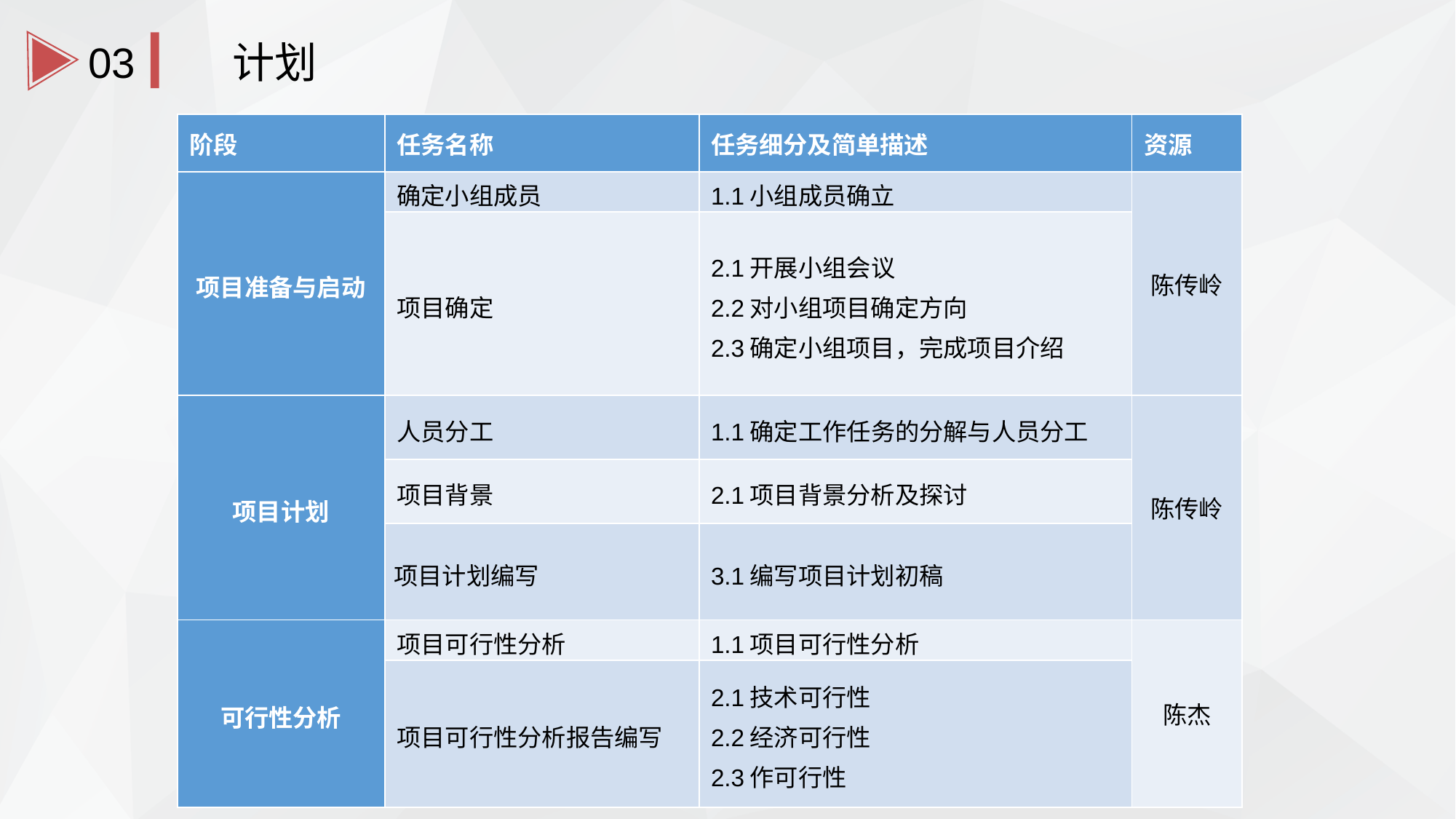

03
计划

| 阶段 | 任务名称 | 任务细分及简单描述 | 资源 |
| --- | --- | --- | --- |
| 项目准备与启动 | 确定小组成员 | 1.1小组成员确立 | 陈传岭 |
|  | 项目确定 | 2.1开展小组会议 2.2对小组项目确定方向 2.3确定小组项目，完成项目介绍 |  |
| 项目计划 | 人员分工 | 1.1确定工作任务的分解与人员分工 | 陈传岭 |
|  | 项目背景 | 2.1项目背景分析及探讨 |  |
|  | 项目计划编写 | 3.1编写项目计划初稿 |  |
| 可行性分析 | 项目可行性分析 | 1.1项目可行性分析 | 陈杰 |
|  | 项目可行性分析报告编写 | 2.1技术可行性 2.2经济可行性 2.3作可行性 |  |